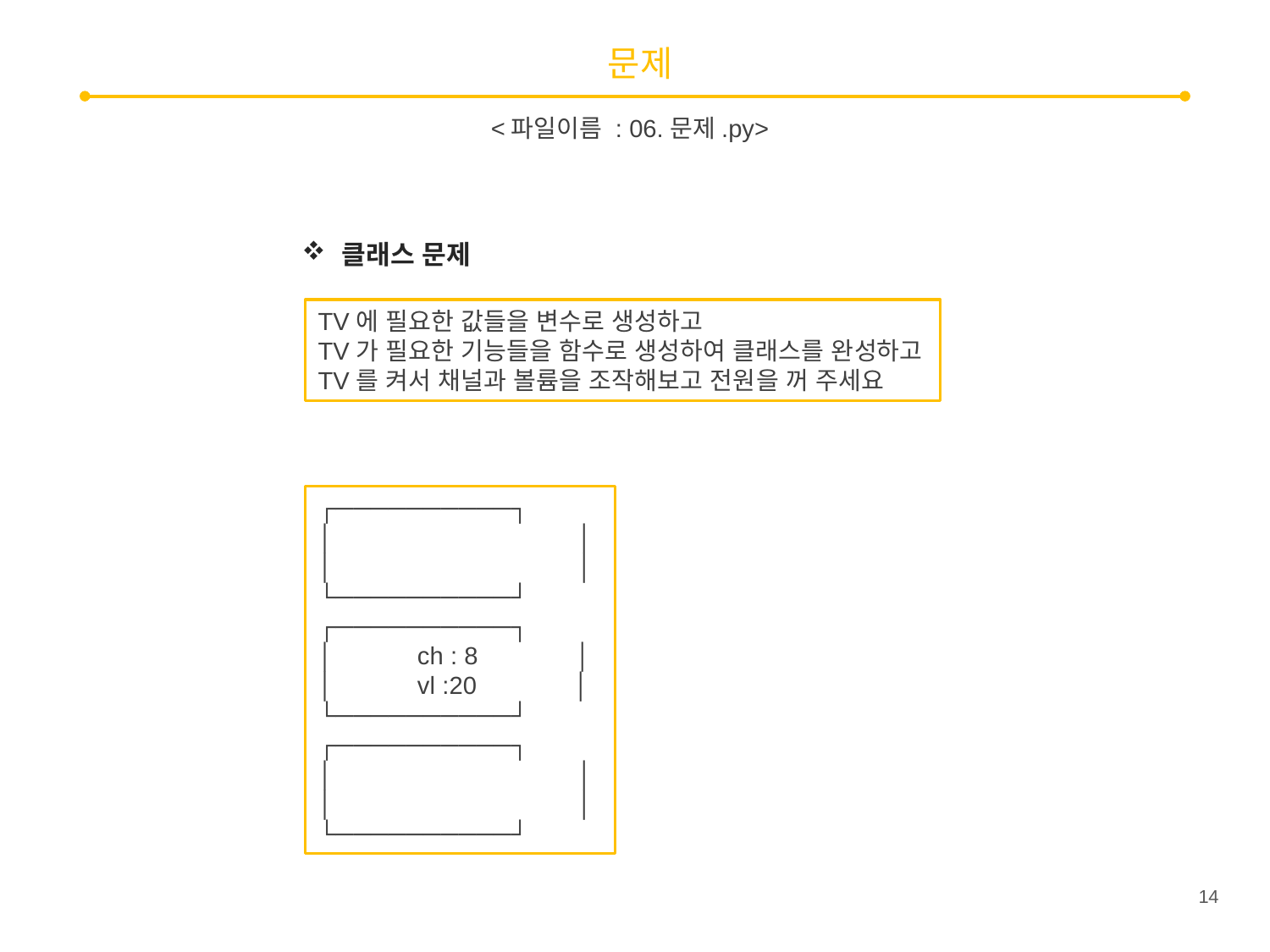

# 문제
<파일이름 : 06.문제.py>
클래스 문제
TV에 필요한 값들을 변수로 생성하고
TV가 필요한 기능들을 함수로 생성하여 클래스를 완성하고
TV를 켜서 채널과 볼륨을 조작해보고 전원을 꺼 주세요
┌──────────┐
│          	                   │
│          	                   │
└──────────┘
┌──────────┐
│            ch : 8              │
│            vl :20              │
└──────────┘
┌──────────┐
│          	                   │
│          	                   │
└──────────┘